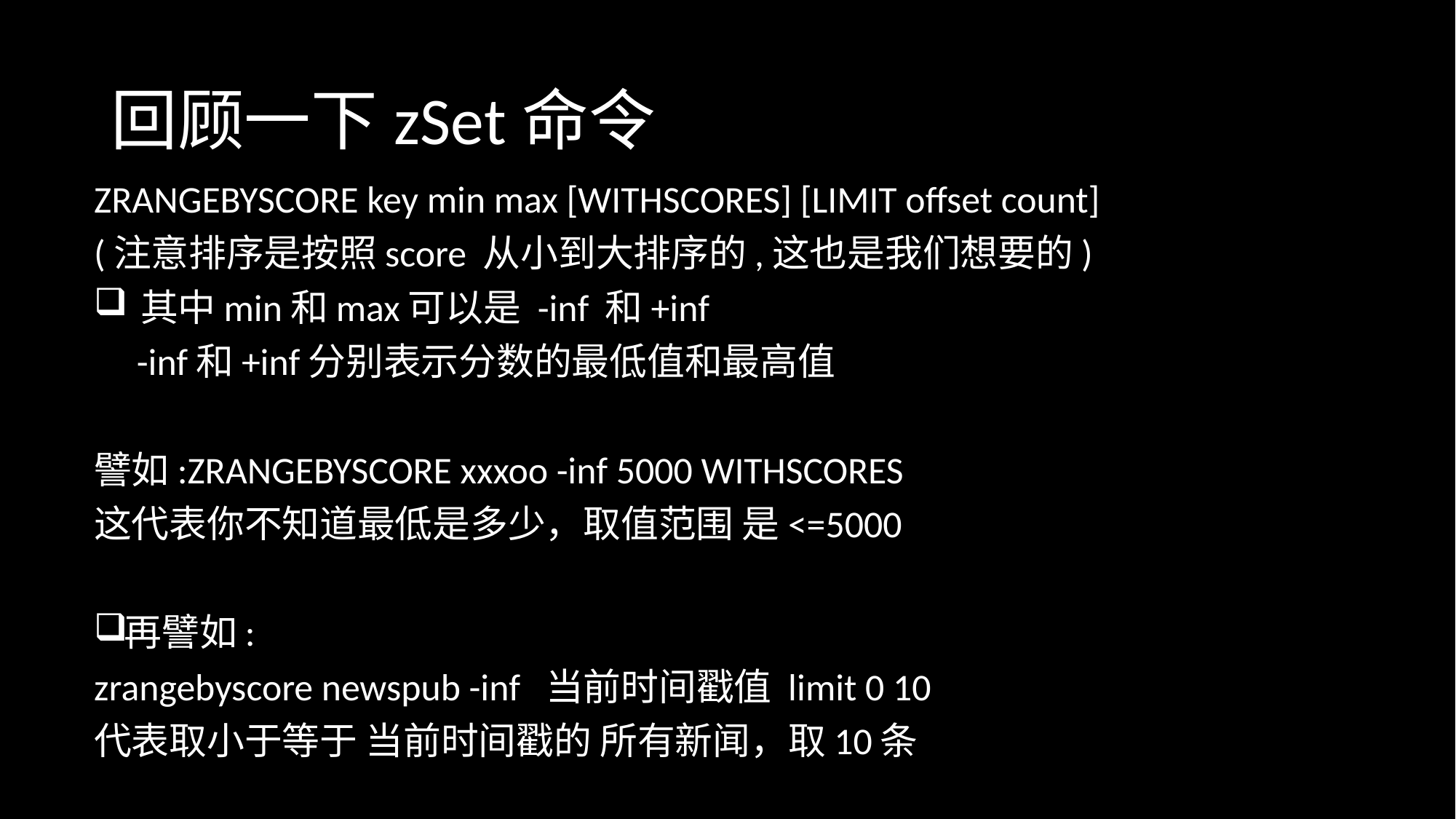

# 回顾一下zSet命令
ZRANGEBYSCORE key min max [WITHSCORES] [LIMIT offset count]
(注意排序是按照score 从小到大排序的,这也是我们想要的)
 其中min和max可以是 -inf 和+inf
     -inf和+inf分别表示分数的最低值和最高值

譬如:ZRANGEBYSCORE xxxoo -inf 5000 WITHSCORES
这代表你不知道最低是多少，取值范围 是<=5000

再譬如:
zrangebyscore newspub -inf  当前时间戳值 limit 0 10
代表取小于等于 当前时间戳的 所有新闻，取10条